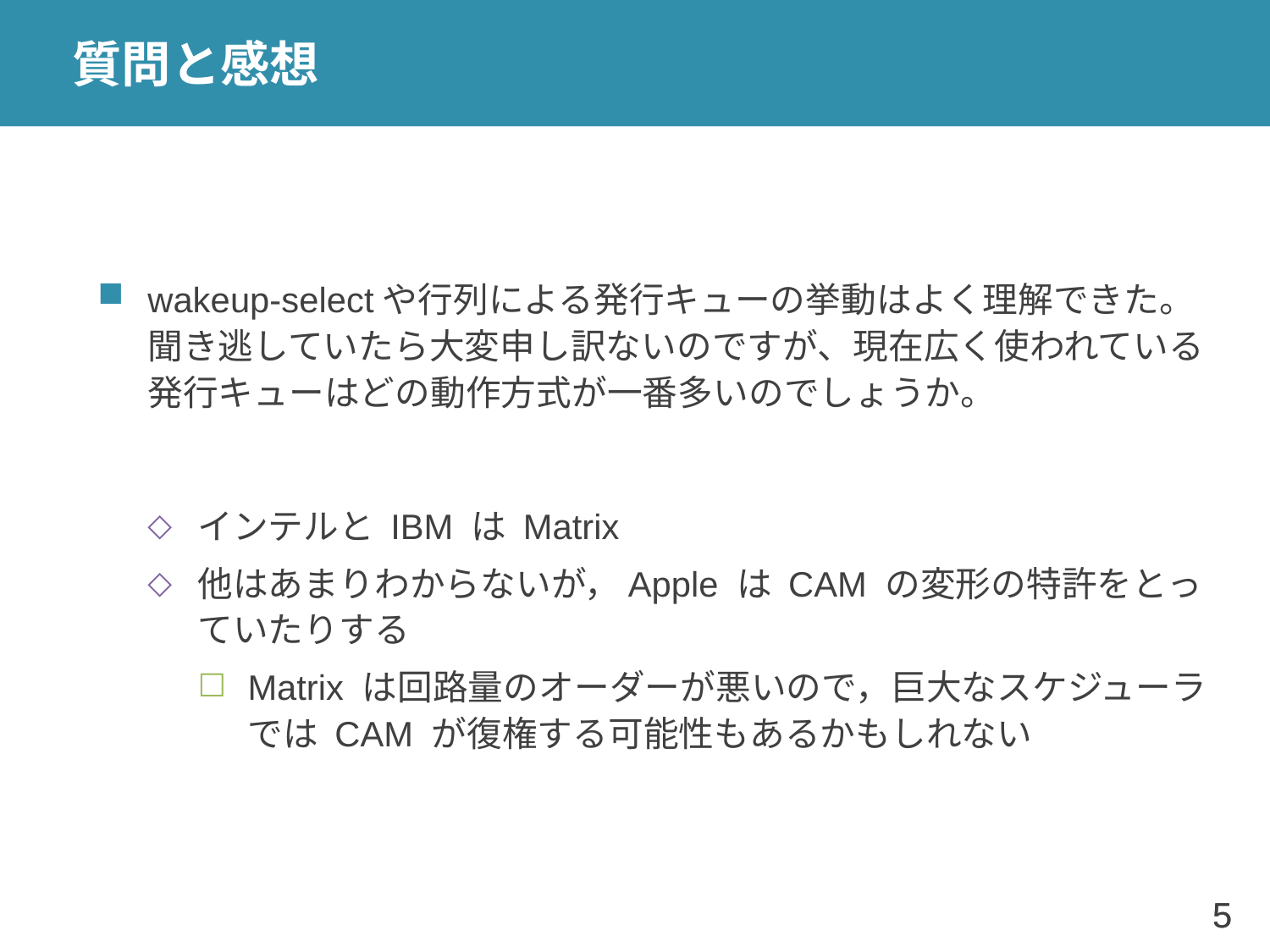

# 質問と感想
wakeup-selectや行列による発行キューの挙動はよく理解できた。聞き逃していたら大変申し訳ないのですが、現在広く使われている発行キューはどの動作方式が一番多いのでしょうか。

インテルと IBM は Matrix
他はあまりわからないが，Apple は CAM の変形の特許をとっていたりする
Matrix は回路量のオーダーが悪いので，巨大なスケジューラでは CAM が復権する可能性もあるかもしれない